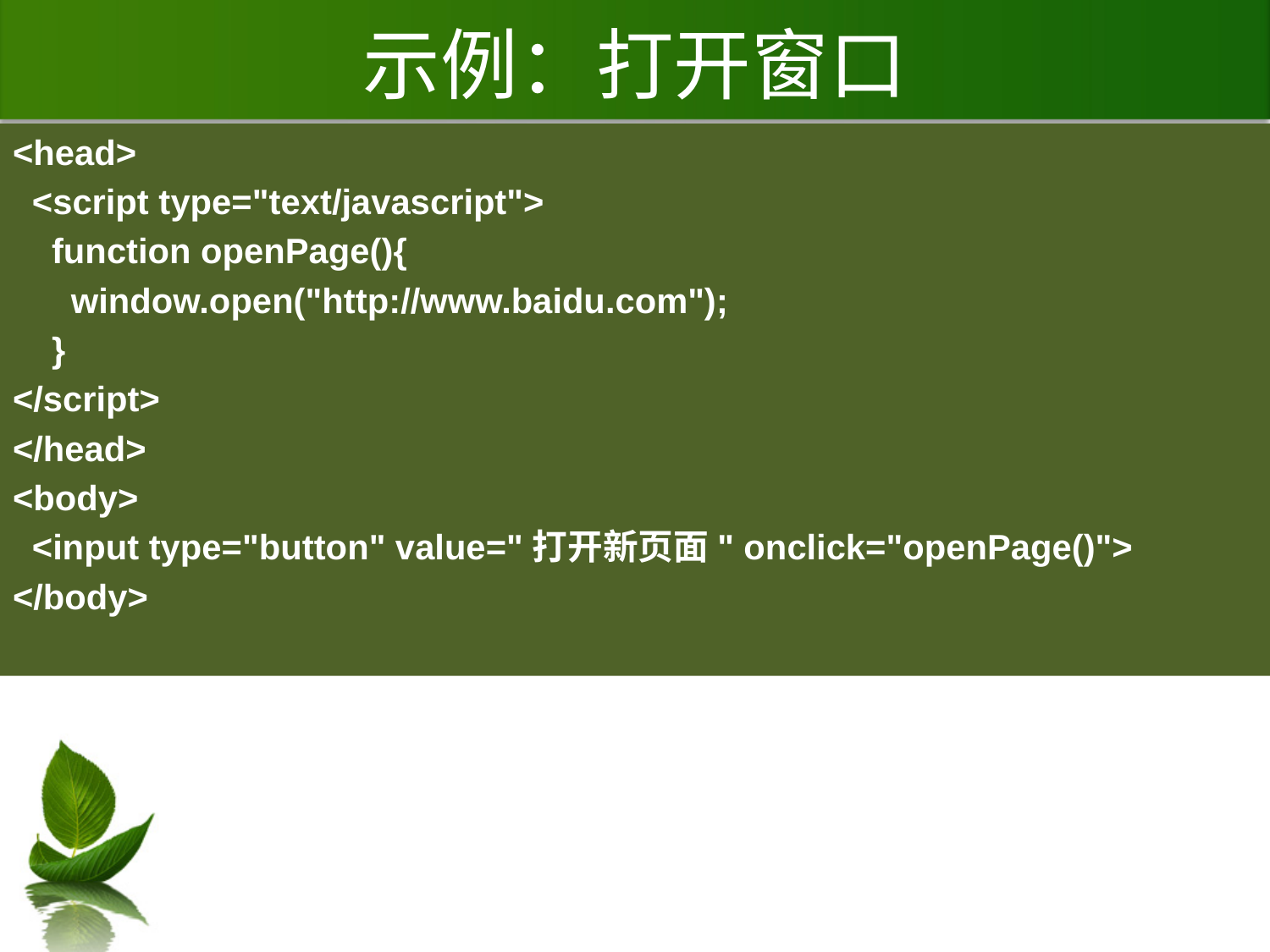

# 示例：打开窗口
<head>
  <script type="text/javascript">
    function openPage(){
      window.open("http://www.baidu.com");
    }
</script>
</head>
<body>
  <input type="button" value="打开新页面" onclick="openPage()">
</body>